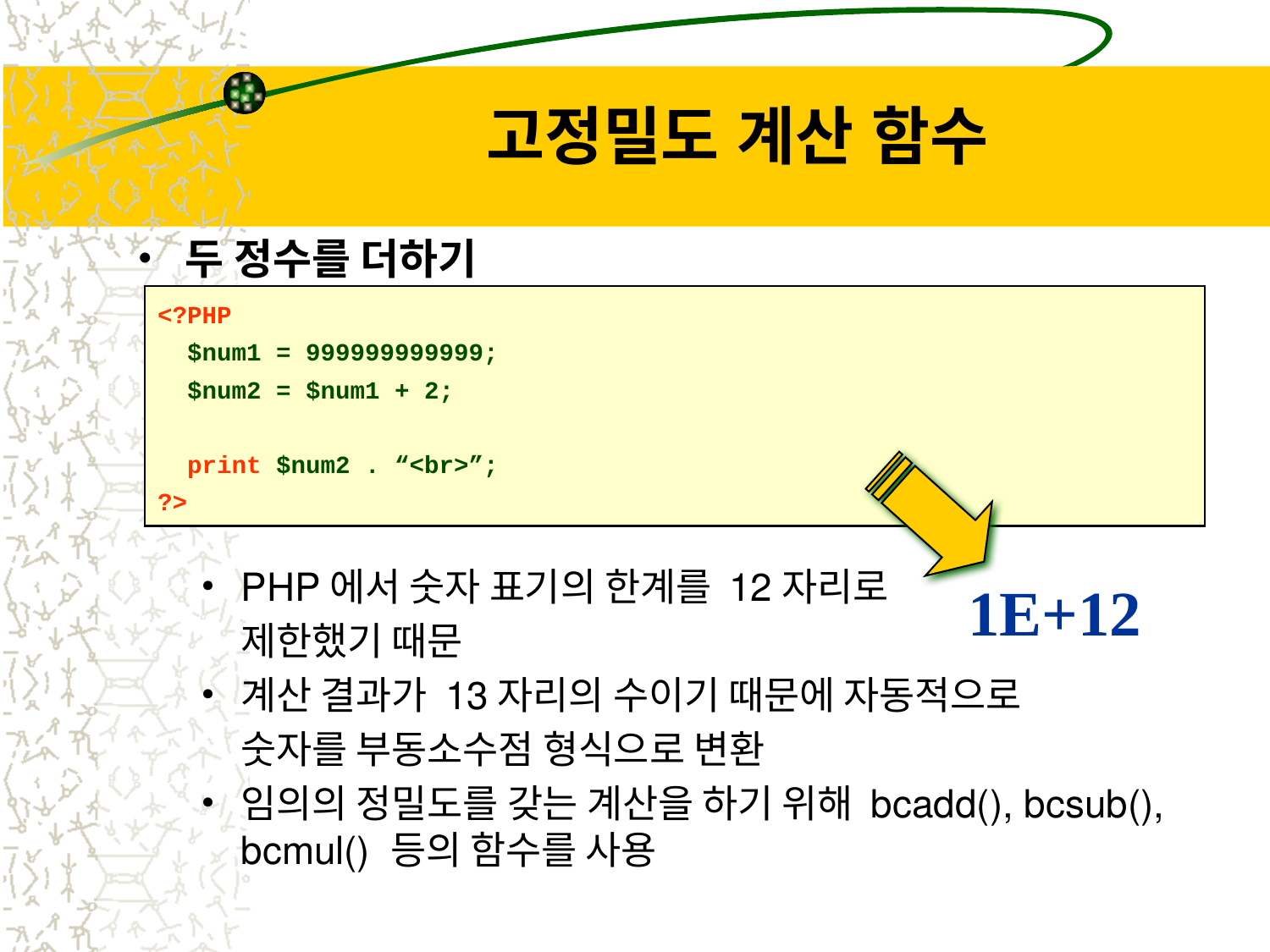

# 고정밀도 계산 함수
두 정수를 더하기

PHP에서 숫자 표기의 한계를 12자리로
	제한했기 때문
계산 결과가 13자리의 수이기 때문에 자동적으로
	숫자를 부동소수점 형식으로 변환
임의의 정밀도를 갖는 계산을 하기 위해 bcadd(), bcsub(), bcmul() 등의 함수를 사용
<?PHP
  $num1 = 999999999999;
  $num2 = $num1 + 2;

  print $num2 . “<br>”;
?>

1E+12